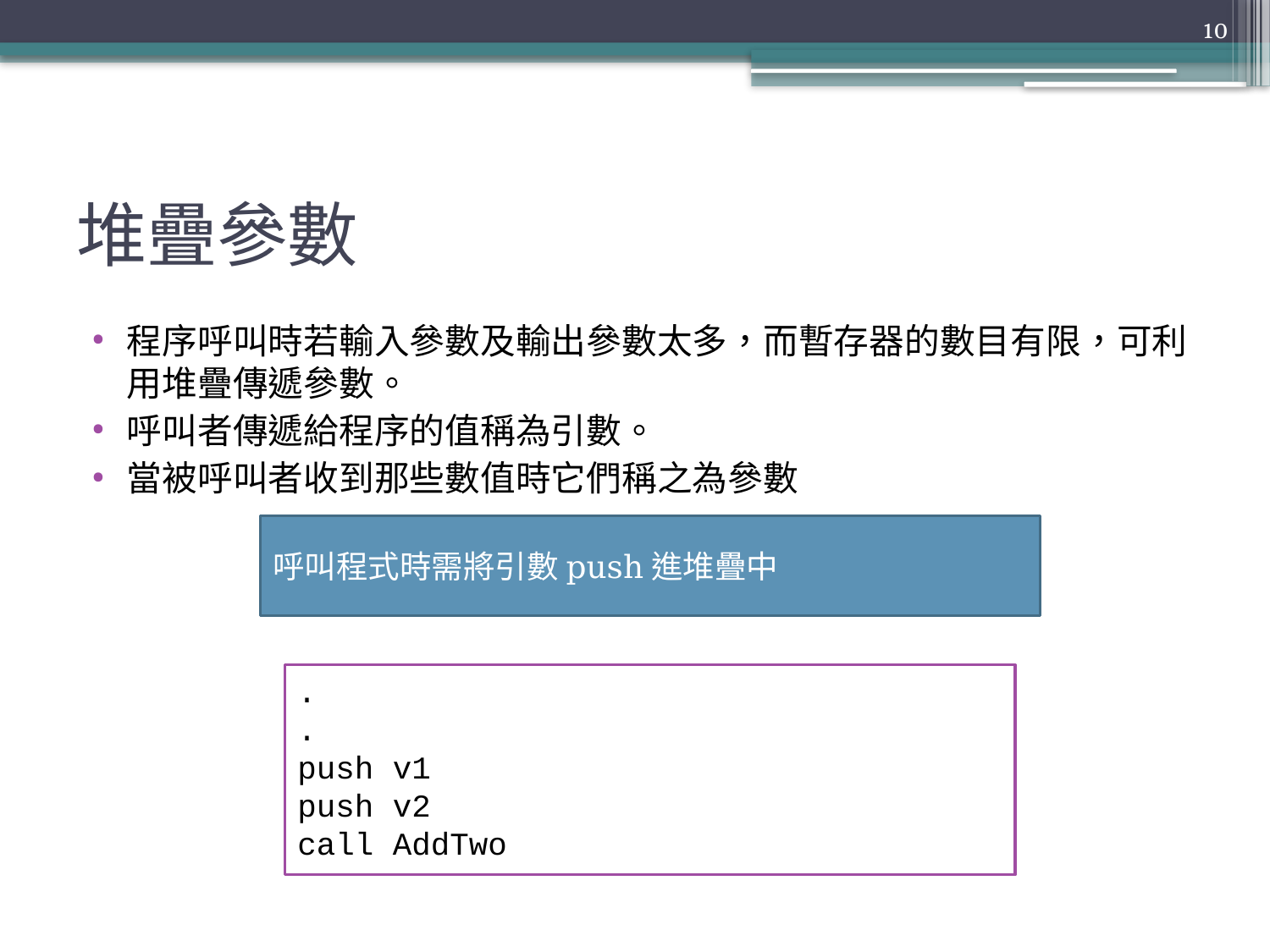

10
# 堆疊參數
程序呼叫時若輸入參數及輸出參數太多，而暫存器的數目有限，可利用堆疊傳遞參數。
呼叫者傳遞給程序的值稱為引數。
當被呼叫者收到那些數值時它們稱之為參數

呼叫程式時需將引數push進堆疊中
.
.
push v1
push v2
call AddTwo